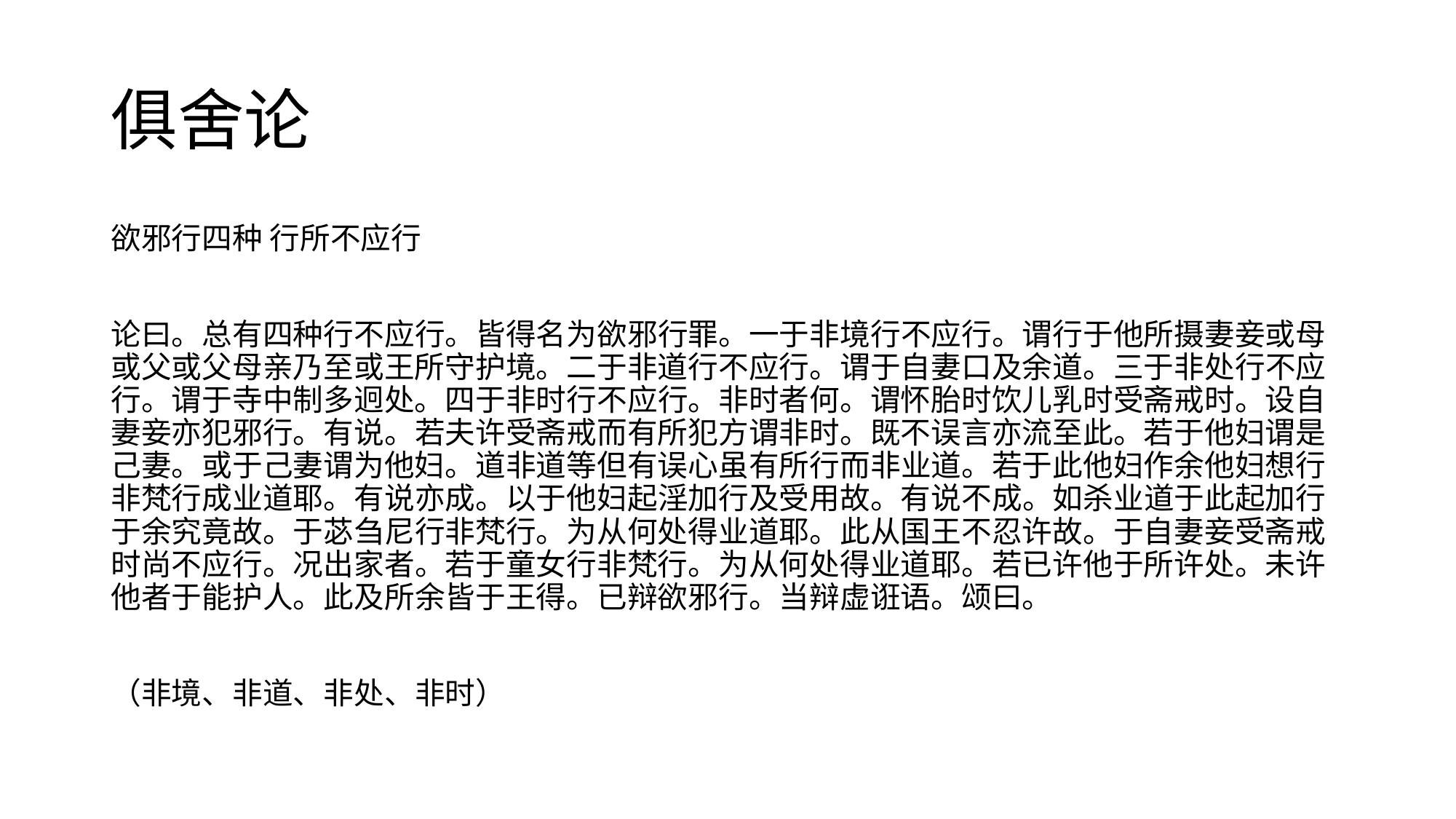

# 俱舍论
欲邪行四种 行所不应行

论曰。总有四种行不应行。皆得名为欲邪行罪。一于非境行不应行。谓行于他所摄妻妾或母或父或父母亲乃至或王所守护境。二于非道行不应行。谓于自妻口及余道。三于非处行不应行。谓于寺中制多迥处。四于非时行不应行。非时者何。谓怀胎时饮儿乳时受斋戒时。设自妻妾亦犯邪行。有说。若夫许受斋戒而有所犯方谓非时。既不误言亦流至此。若于他妇谓是己妻。或于己妻谓为他妇。道非道等但有误心虽有所行而非业道。若于此他妇作余他妇想行非梵行成业道耶。有说亦成。以于他妇起淫加行及受用故。有说不成。如杀业道于此起加行于余究竟故。于苾刍尼行非梵行。为从何处得业道耶。此从国王不忍许故。于自妻妾受斋戒时尚不应行。况出家者。若于童女行非梵行。为从何处得业道耶。若已许他于所许处。未许他者于能护人。此及所余皆于王得。已辩欲邪行。当辩虚诳语。颂曰。

（非境、非道、非处、非时）